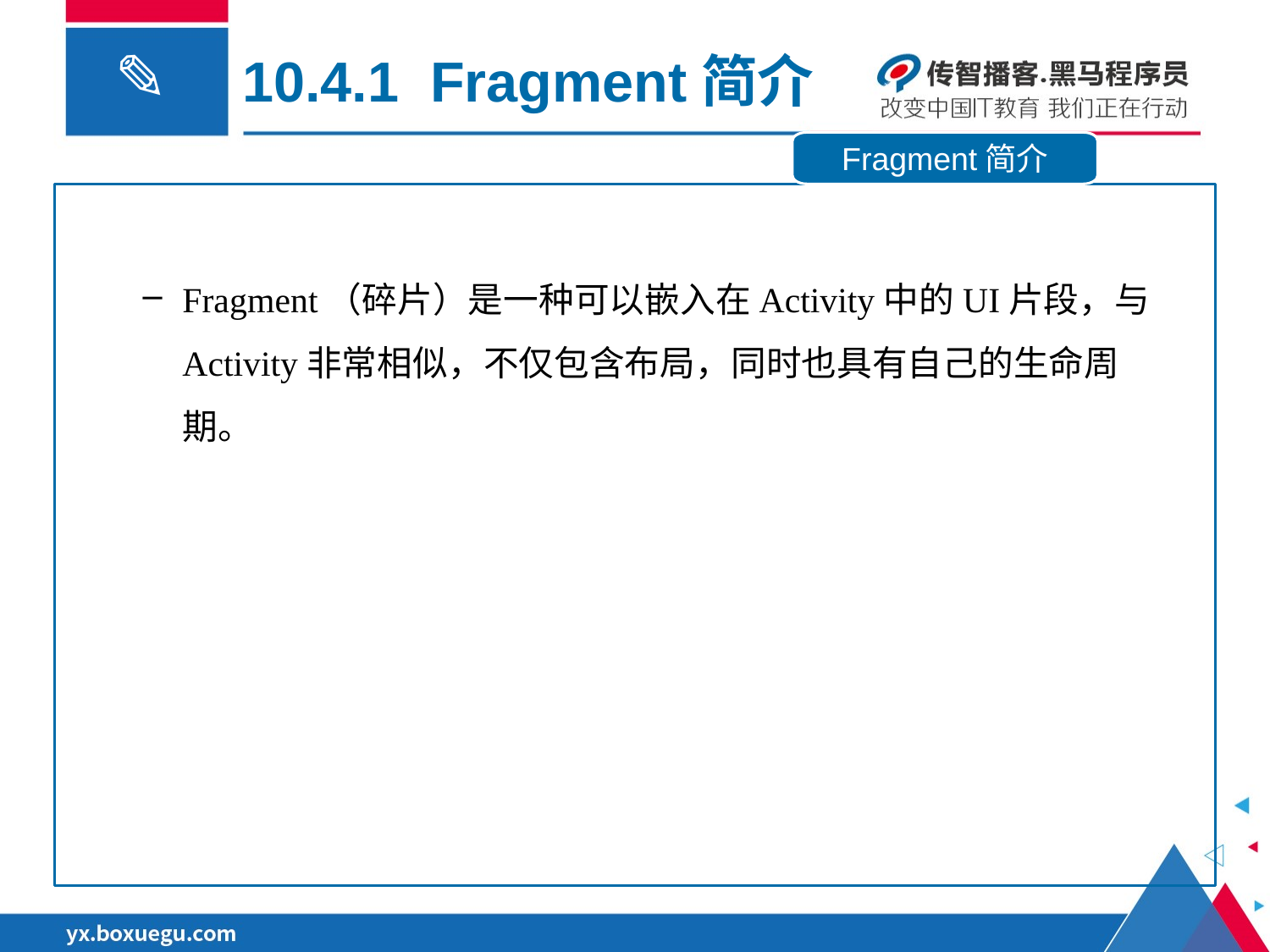

10.4.1  Fragment简介

Fragment简介

Fragment（碎片）是一种可以嵌入在Activity中的UI片段，与Activity非常相似，不仅包含布局，同时也具有自己的生命周期。